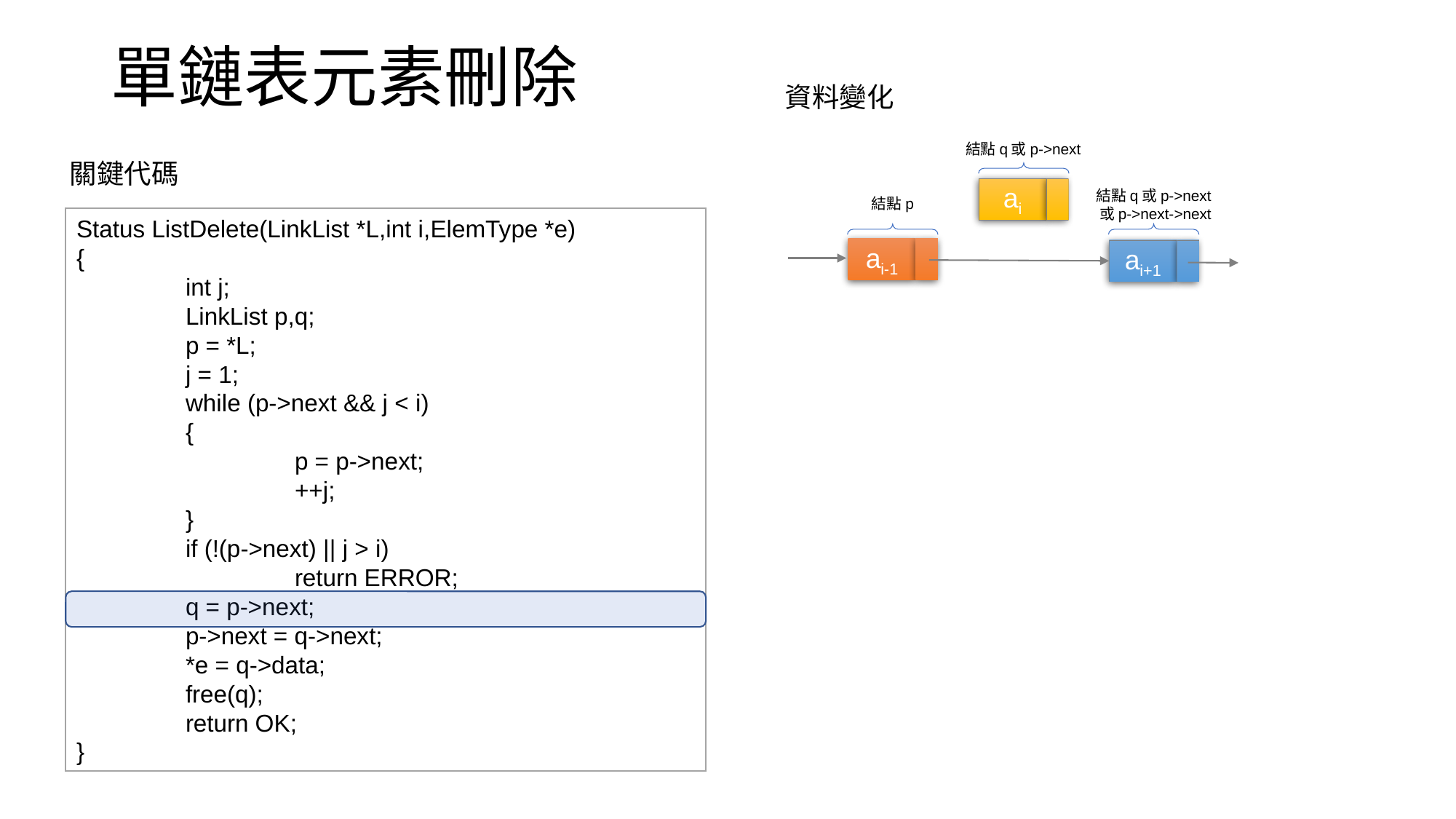

# 單鏈表元素刪除
資料變化

結點q或p->next
關鍵代碼
ai

結點q或p->next或p->next->next

結點p
Status ListDelete(LinkList *L,int i,ElemType *e)
{
	int j;
	LinkList p,q;
	p = *L;
	j = 1;
	while (p->next && j < i)
	{
		p = p->next;
		++j;
	}
	if (!(p->next) || j > i)
		return ERROR;
	q = p->next;
	p->next = q->next;
	*e = q->data;
	free(q);
	return OK;
}
ai-1

ai+1